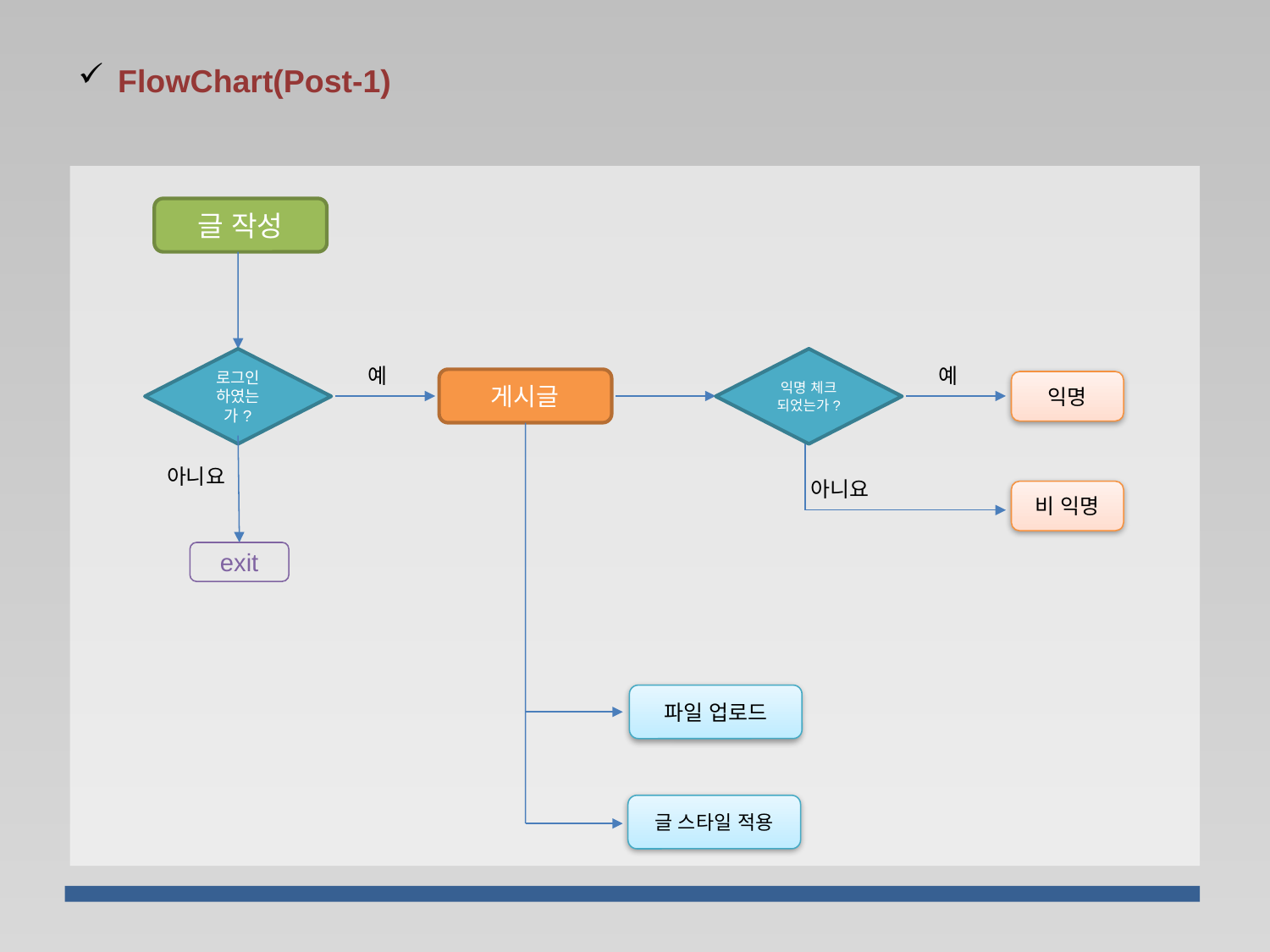

FlowChart(Post-1)

글 작성
로그인 하였는가?
익명 체크 되었는가?
예
예
게시글
익명
아니요
아니요
비 익명
exit
파일 업로드
글 스타일 적용